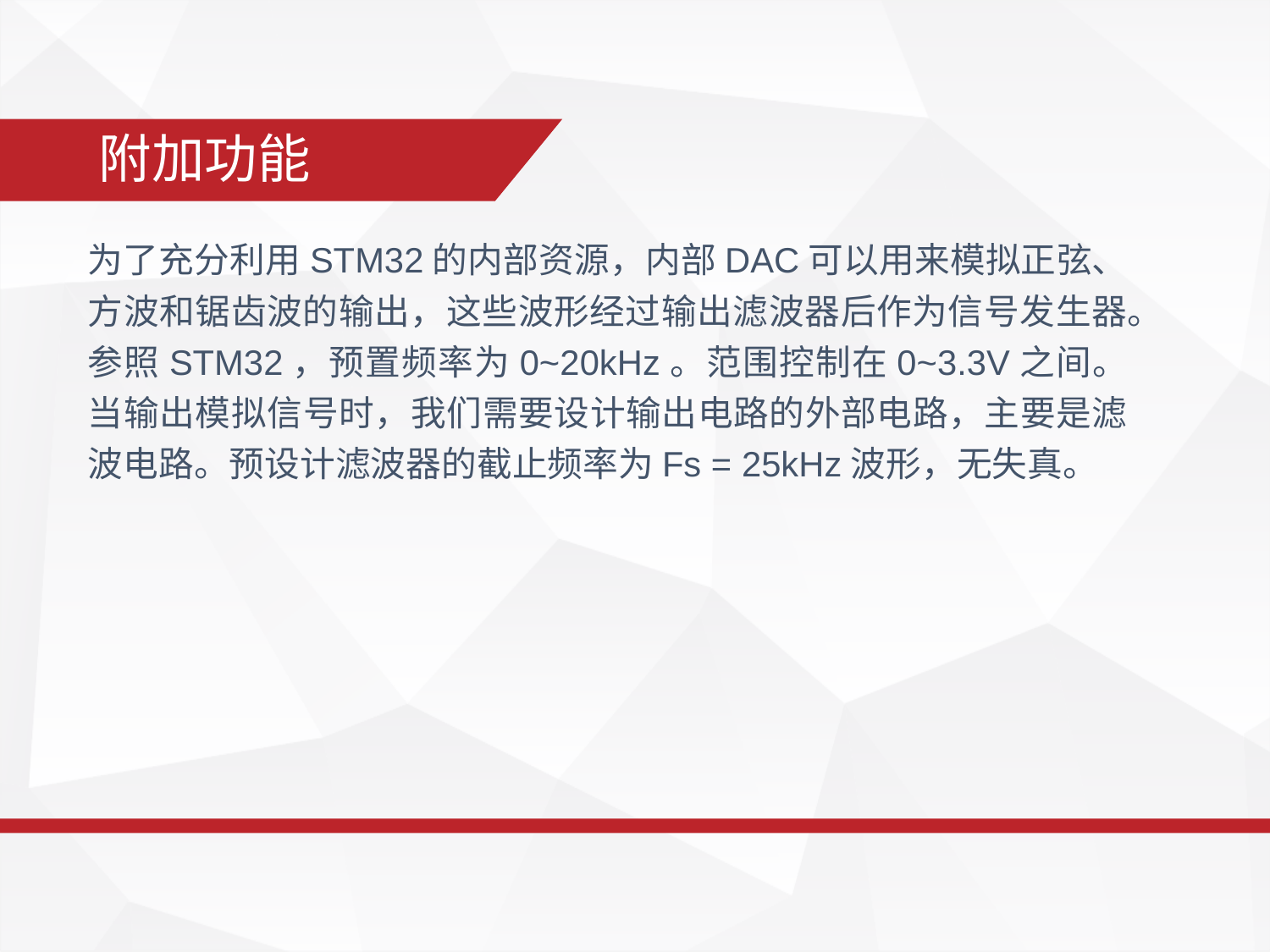

附加功能
为了充分利用STM32的内部资源，内部DAC可以用来模拟正弦、方波和锯齿波的输出，这些波形经过输出滤波器后作为信号发生器。参照STM32，预置频率为0~20kHz。范围控制在0~3.3V之间。当输出模拟信号时，我们需要设计输出电路的外部电路，主要是滤波电路。预设计滤波器的截止频率为Fs = 25kHz波形，无失真。